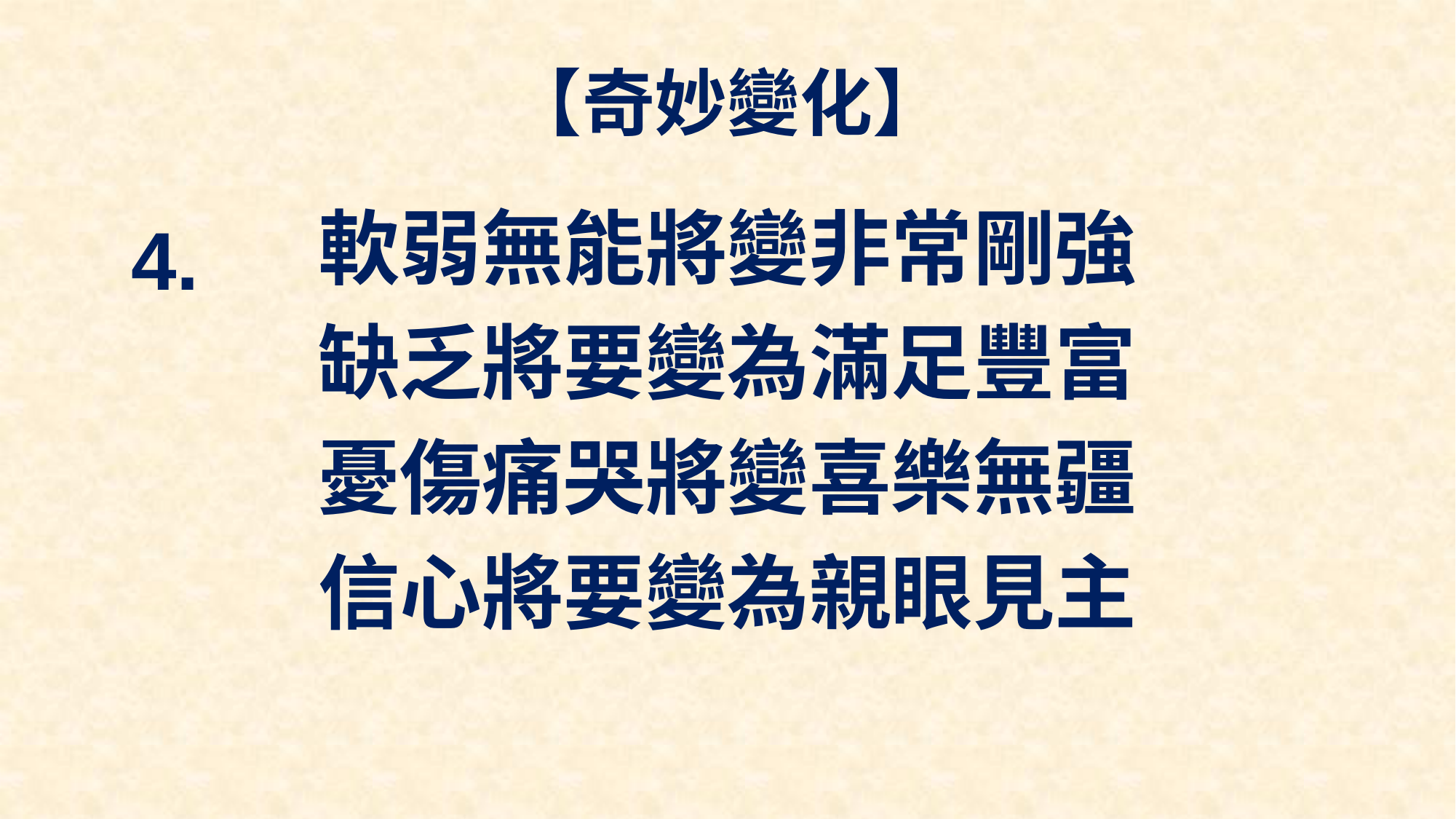

# 【奇妙變化】
軟弱無能將變非常剛強
缺乏將要變為滿足豐富
憂傷痛哭將變喜樂無疆
信心將要變為親眼見主
4.